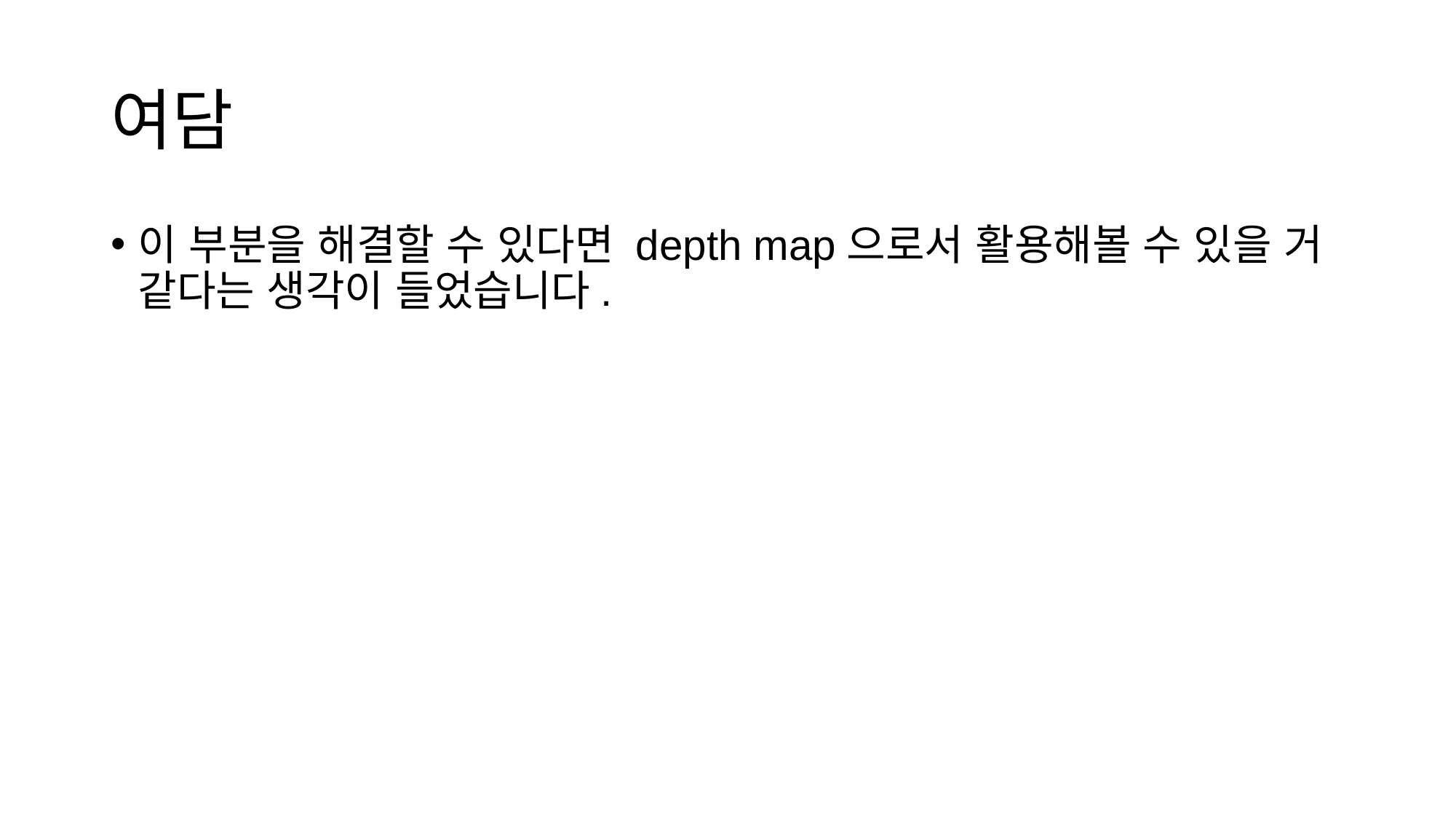

# 여담
이 부분을 해결할 수 있다면 depth map으로서 활용해볼 수 있을 거 같다는 생각이 들었습니다.